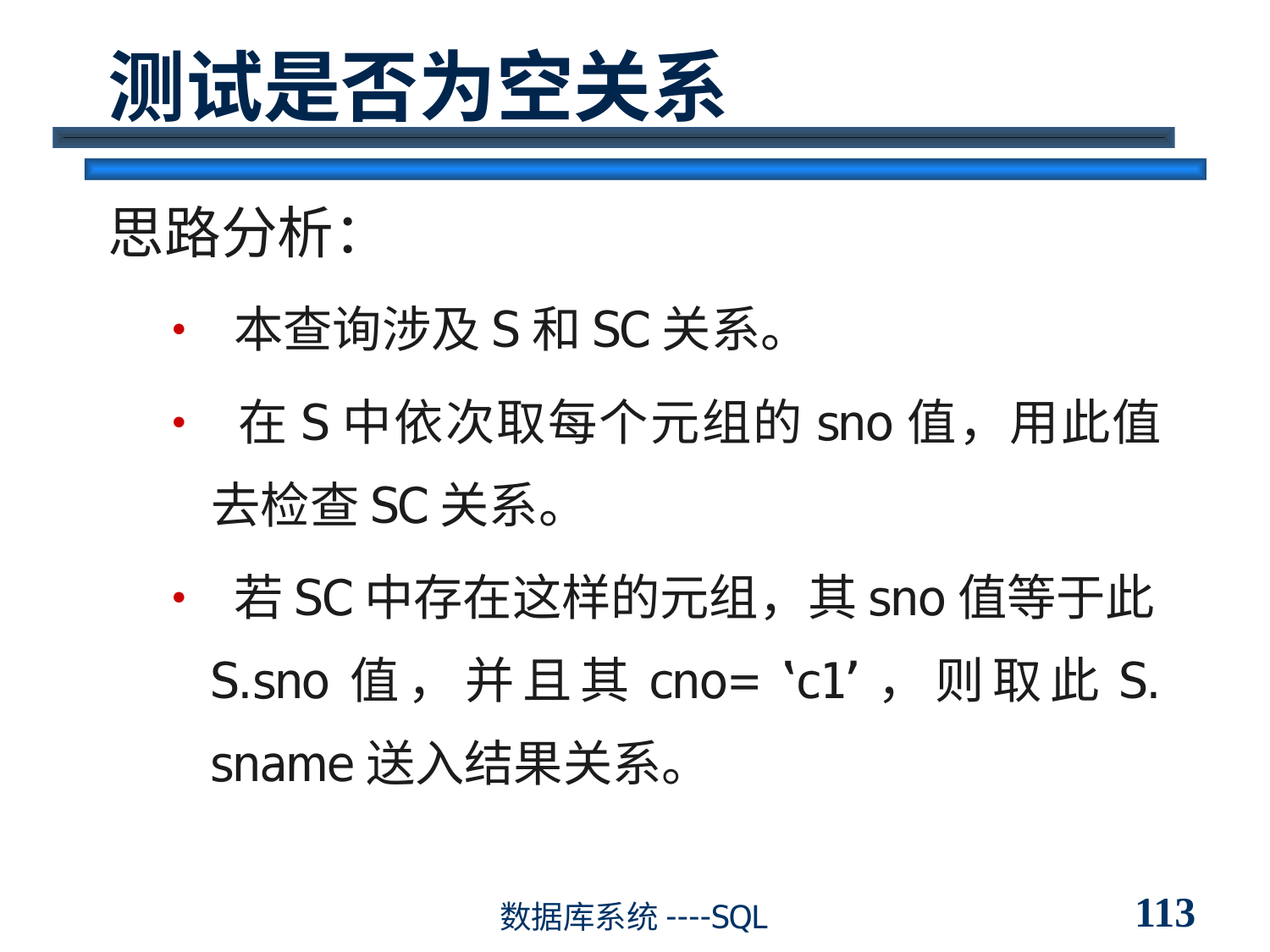

# 测试是否为空关系
思路分析：
 本查询涉及S和SC关系。
 在S中依次取每个元组的sno值，用此值去检查SC关系。
 若SC中存在这样的元组，其sno值等于此S.sno值，并且其cno= ‘c1’，则取此S. sname送入结果关系。
113
数据库系统----SQL